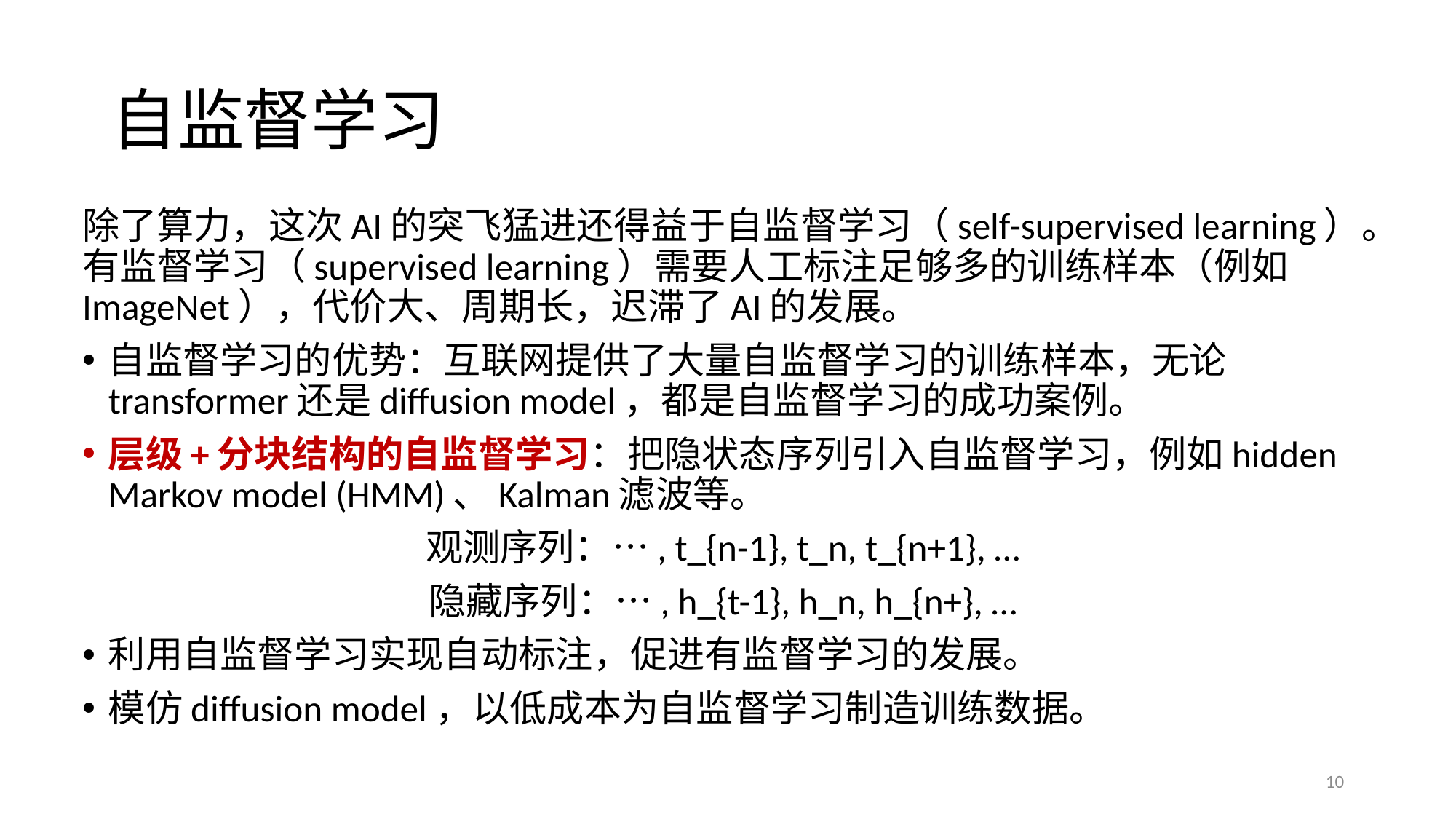

# 自监督学习
除了算力，这次AI的突飞猛进还得益于自监督学习（self-supervised learning）。有监督学习（supervised learning）需要人工标注足够多的训练样本（例如ImageNet），代价大、周期长，迟滞了AI的发展。
自监督学习的优势：互联网提供了大量自监督学习的训练样本，无论transformer还是diffusion model，都是自监督学习的成功案例。
层级+分块结构的自监督学习：把隐状态序列引入自监督学习，例如hidden Markov model (HMM)、Kalman滤波等。
观测序列：…, t_{n-1}, t_n, t_{n+1}, …
隐藏序列：…, h_{t-1}, h_n, h_{n+}, …
利用自监督学习实现自动标注，促进有监督学习的发展。
模仿diffusion model，以低成本为自监督学习制造训练数据。
10